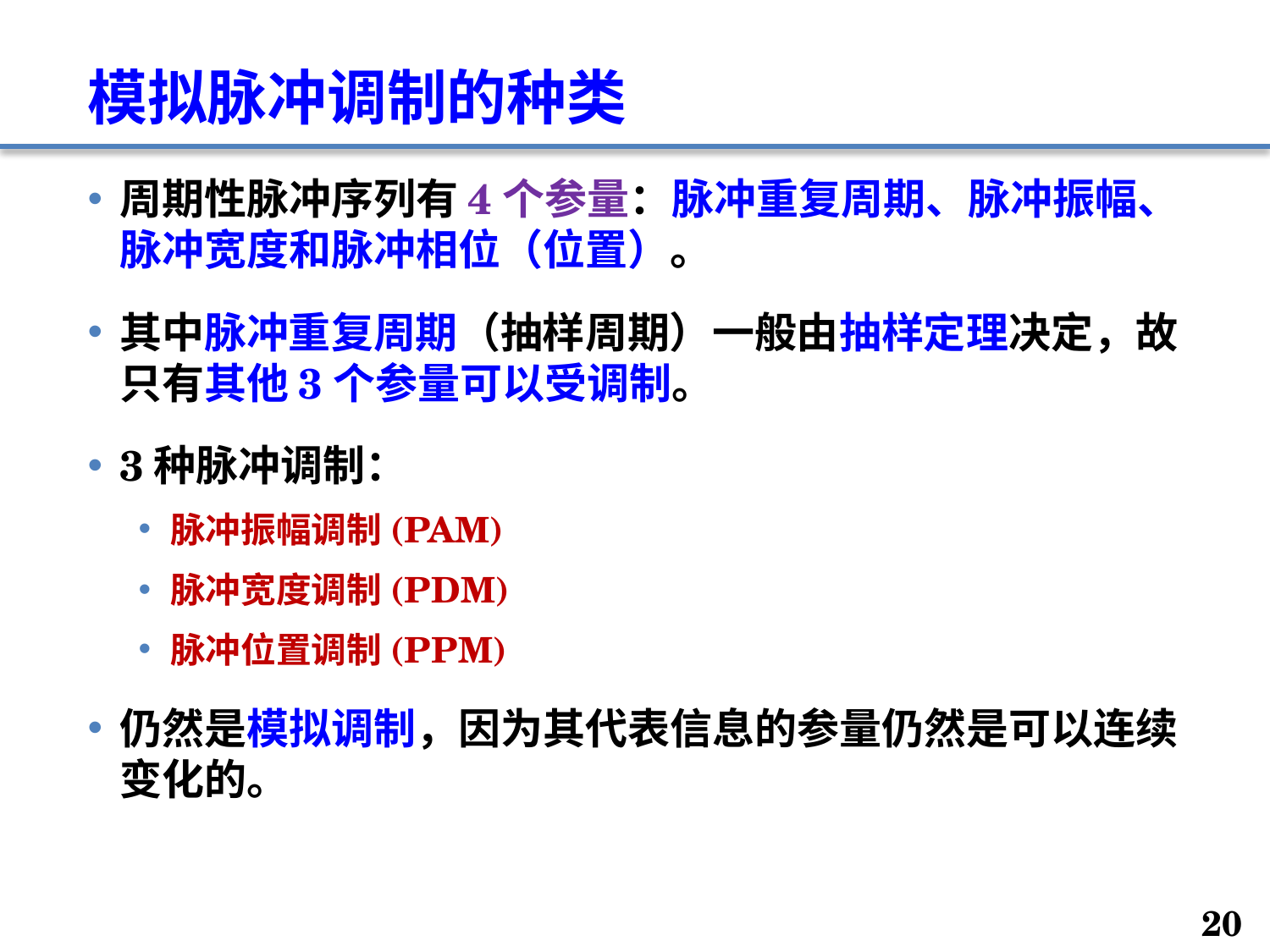

# 模拟脉冲调制的种类
周期性脉冲序列有4个参量：脉冲重复周期、脉冲振幅、脉冲宽度和脉冲相位（位置）。
其中脉冲重复周期（抽样周期）一般由抽样定理决定，故只有其他3个参量可以受调制。
3种脉冲调制：
脉冲振幅调制(PAM)
脉冲宽度调制(PDM)
脉冲位置调制(PPM)
仍然是模拟调制，因为其代表信息的参量仍然是可以连续变化的。
20